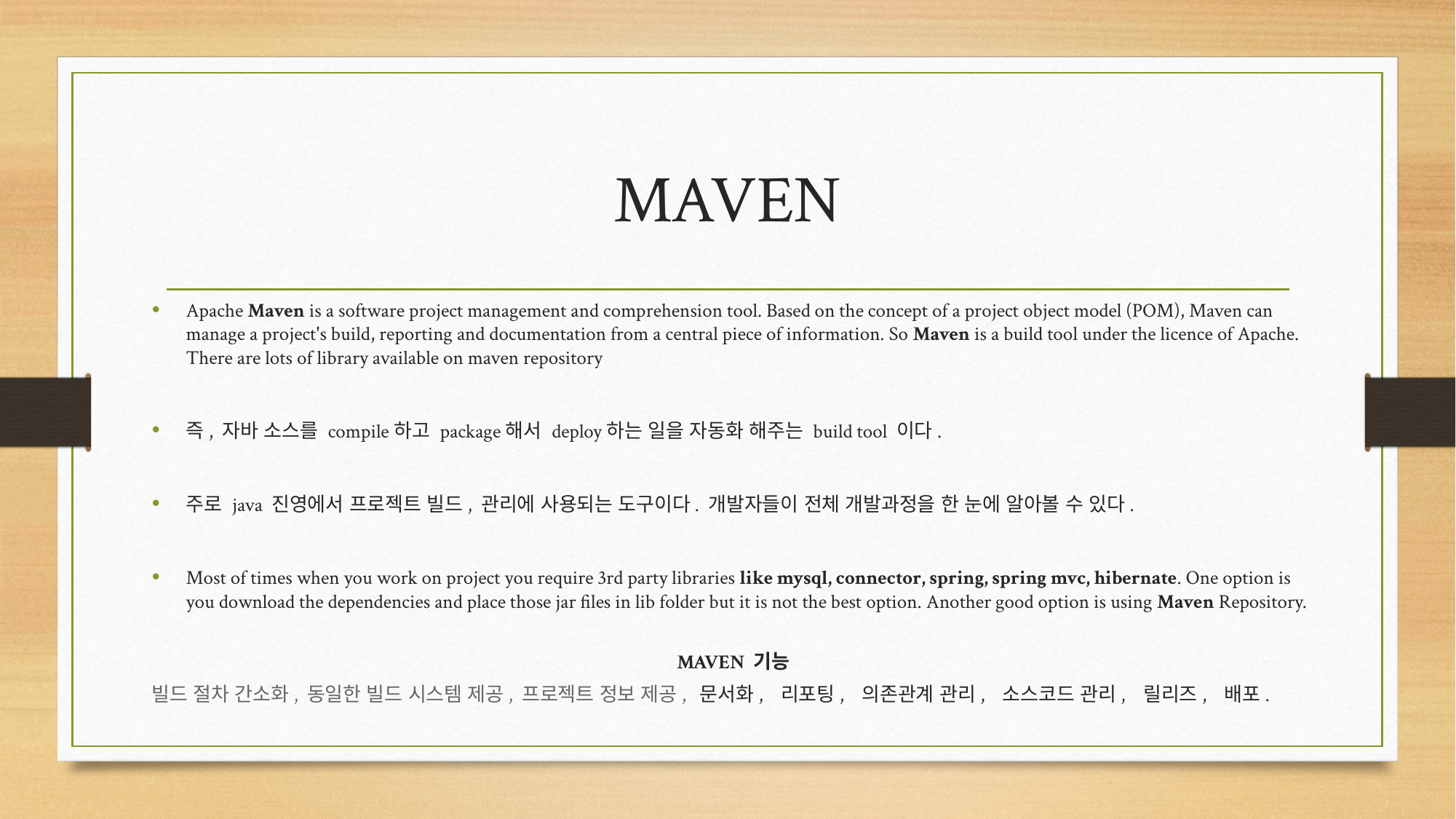

# MAVEN
Apache Maven is a software project management and comprehension tool. Based on the concept of a project object model (POM), Maven can manage a project's build, reporting and documentation from a central piece of information. So Maven is a build tool under the licence of Apache. There are lots of library available on maven repository

즉, 자바 소스를 compile하고 package해서 deploy하는 일을 자동화 해주는 build tool 이다.

주로 java 진영에서 프로젝트 빌드, 관리에 사용되는 도구이다. 개발자들이 전체 개발과정을 한 눈에 알아볼 수 있다.

Most of times when you work on project you require 3rd party libraries like mysql, connector, spring, spring mvc, hibernate. One option is you download the dependencies and place those jar files in lib folder but it is not the best option. Another good option is using Maven Repository.
MAVEN 기능
빌드 절차 간소화, 동일한 빌드 시스템 제공, 프로젝트 정보 제공,  문서화,   리포팅,   의존관계 관리,   소스코드 관리,   릴리즈,   배포.